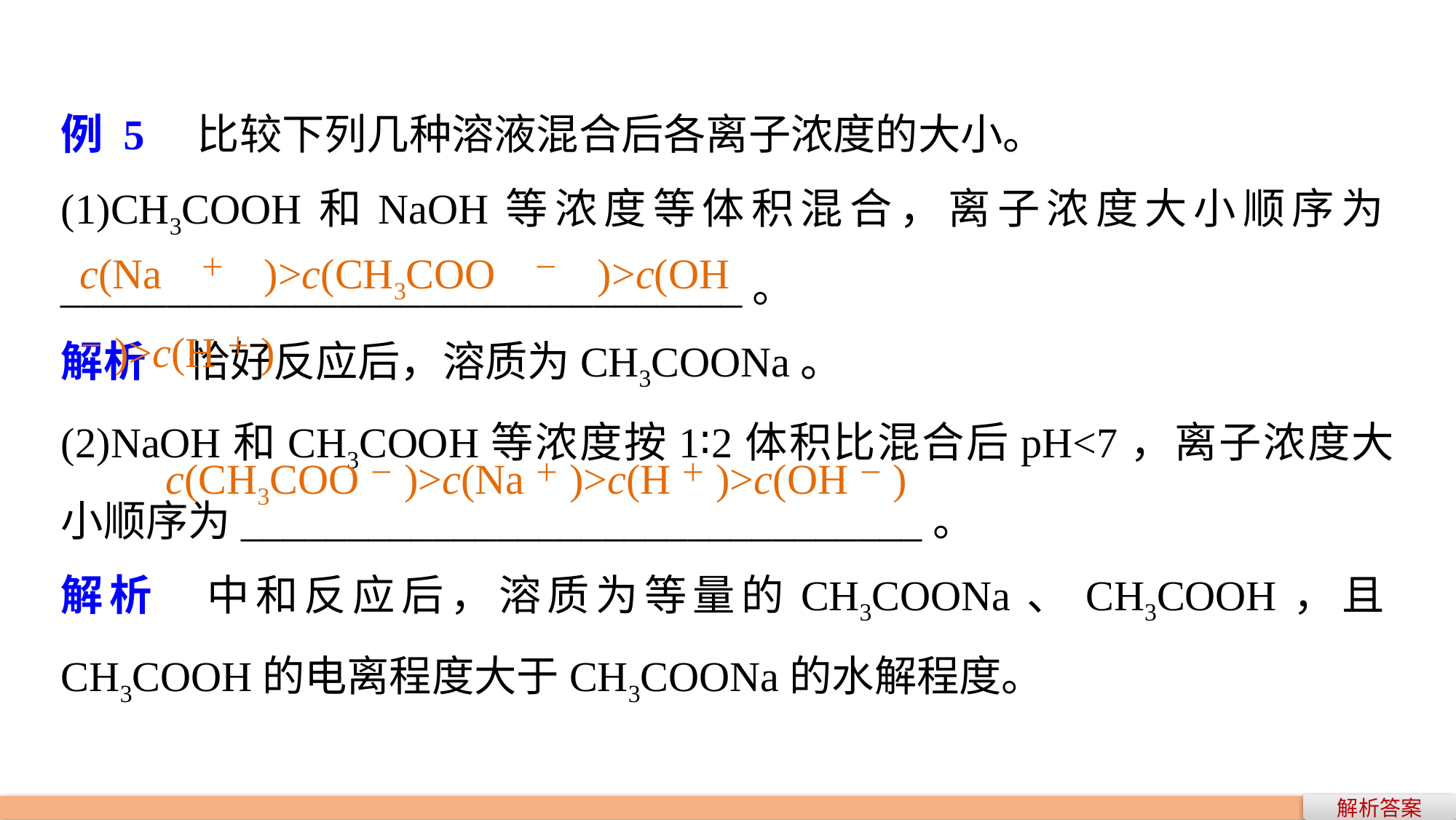

例 5　比较下列几种溶液混合后各离子浓度的大小。
(1)CH3COOH和NaOH等浓度等体积混合，离子浓度大小顺序为________________________________。
解析　恰好反应后，溶质为CH3COONa。
(2)NaOH和CH3COOH等浓度按1∶2体积比混合后pH<7，离子浓度大小顺序为________________________________。
解析　中和反应后，溶质为等量的CH3COONa、CH3COOH，且CH3COOH的电离程度大于CH3COONa的水解程度。
c(Na＋)>c(CH3COO－)>c(OH－)>c(H＋)
c(CH3COO－)>c(Na＋)>c(H＋)>c(OH－)
解析答案